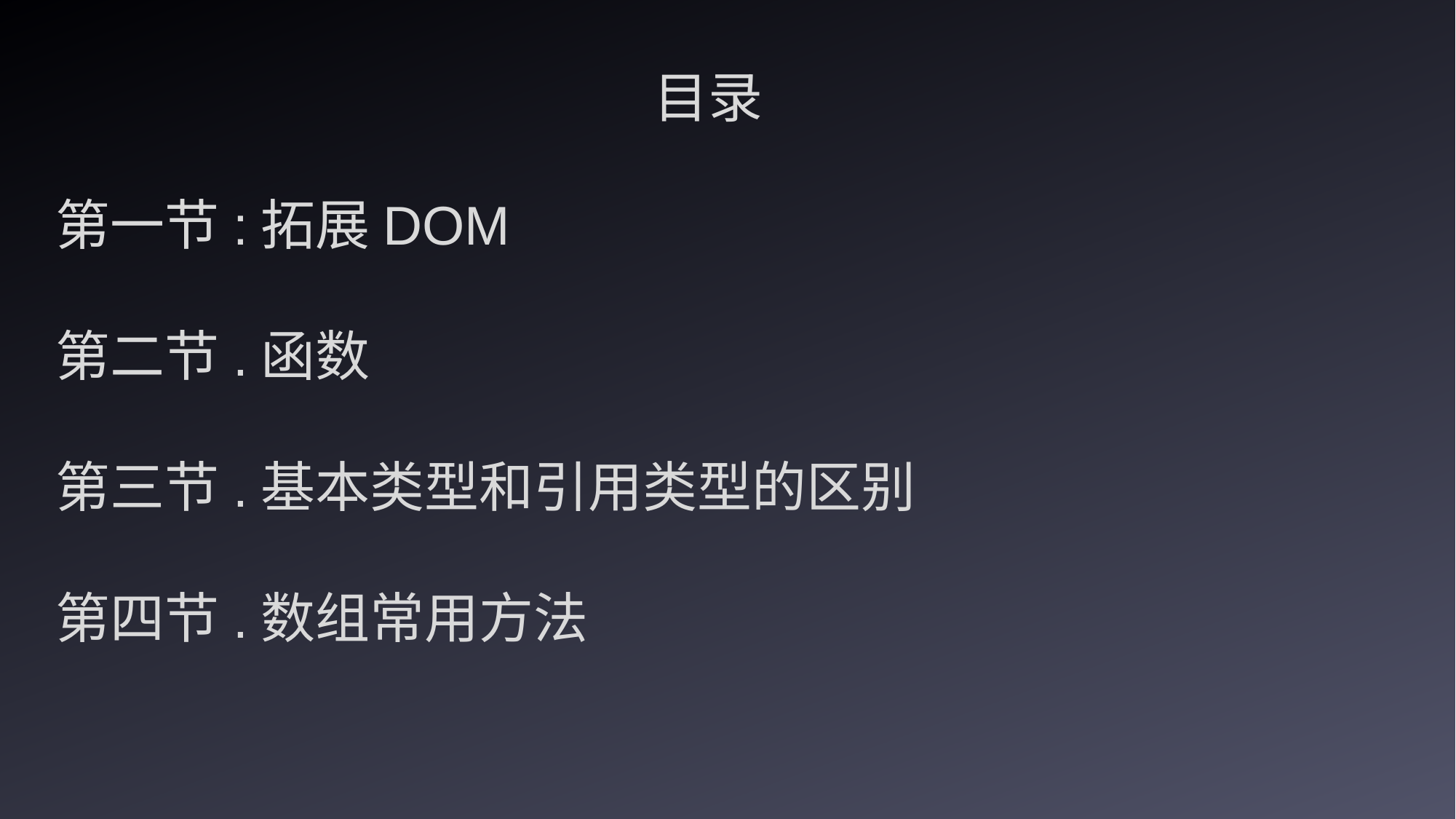

目录
第一节:拓展DOM

第二节.函数

第三节.基本类型和引用类型的区别

第四节.数组常用方法